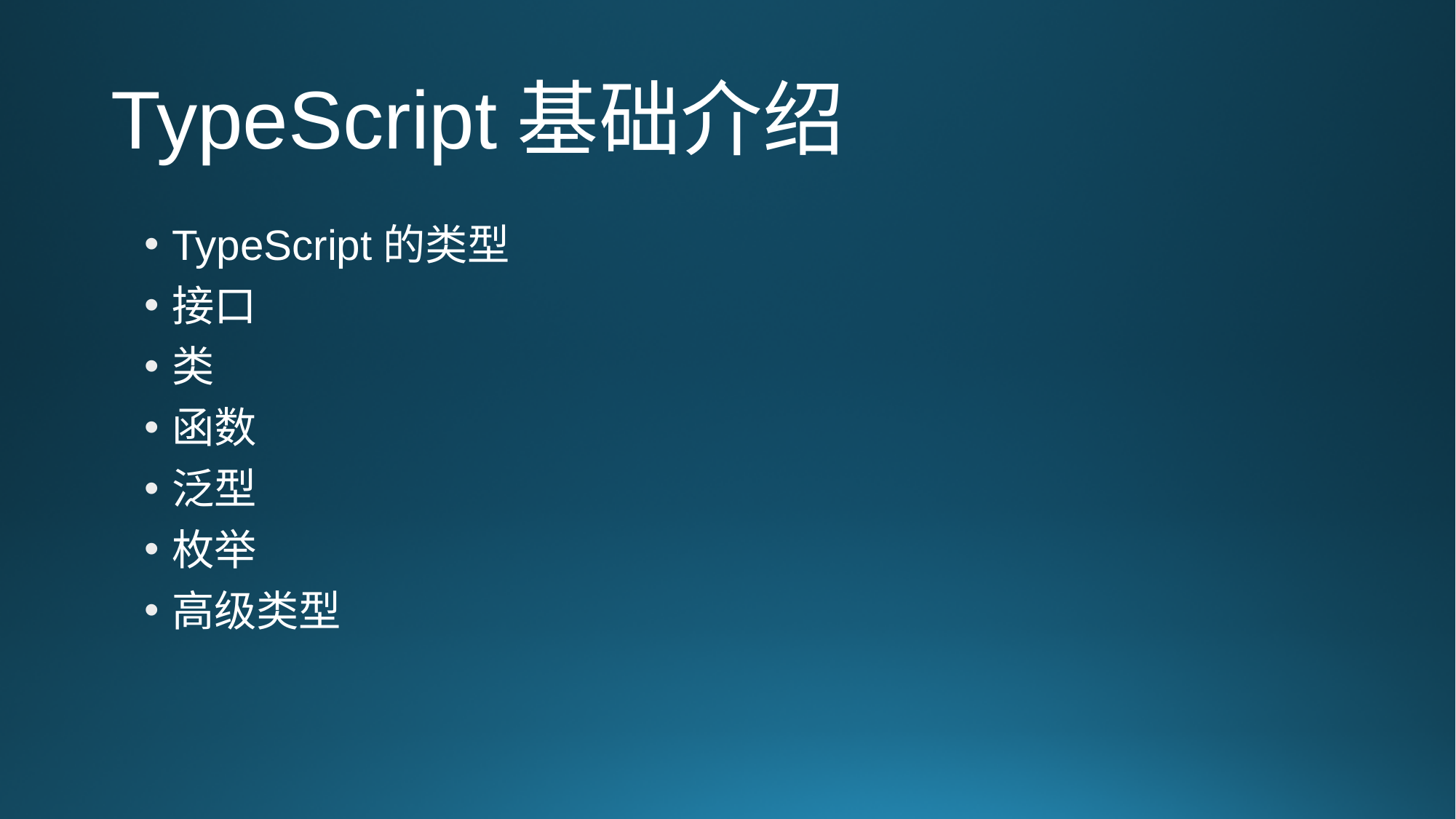

# TypeScript基础介绍
TypeScript的类型
接口
类
函数
泛型
枚举
高级类型